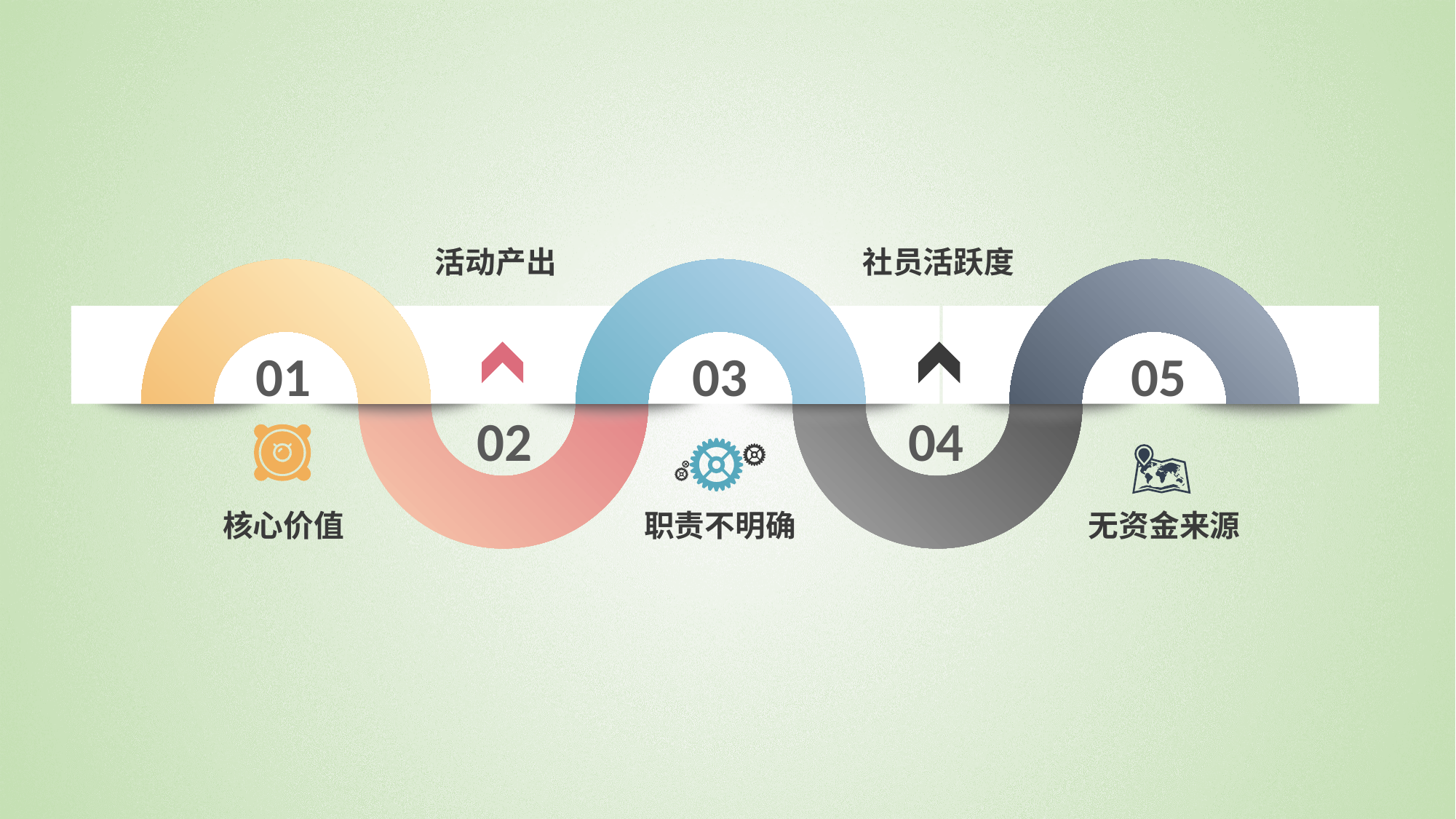

活动产出
社员活跃度

01
03
05

02
04

核心价值
职责不明确
无资金来源